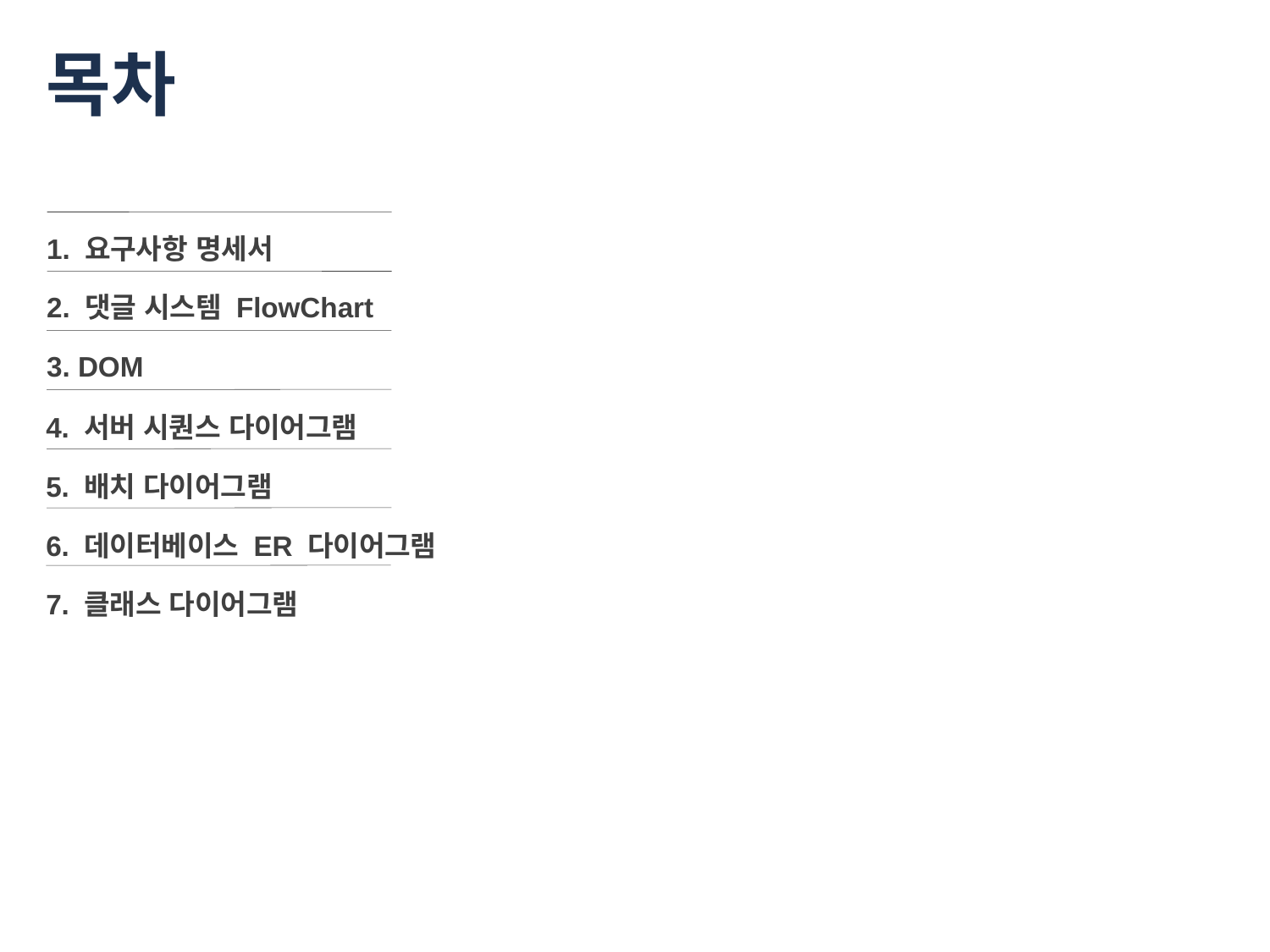

# 목차
1. 요구사항 명세서
2. 댓글 시스템 FlowChart
3. DOM

4. 서버 시퀀스 다이어그램
5. 배치 다이어그램
6. 데이터베이스 ER 다이어그램
7. 클래스 다이어그램